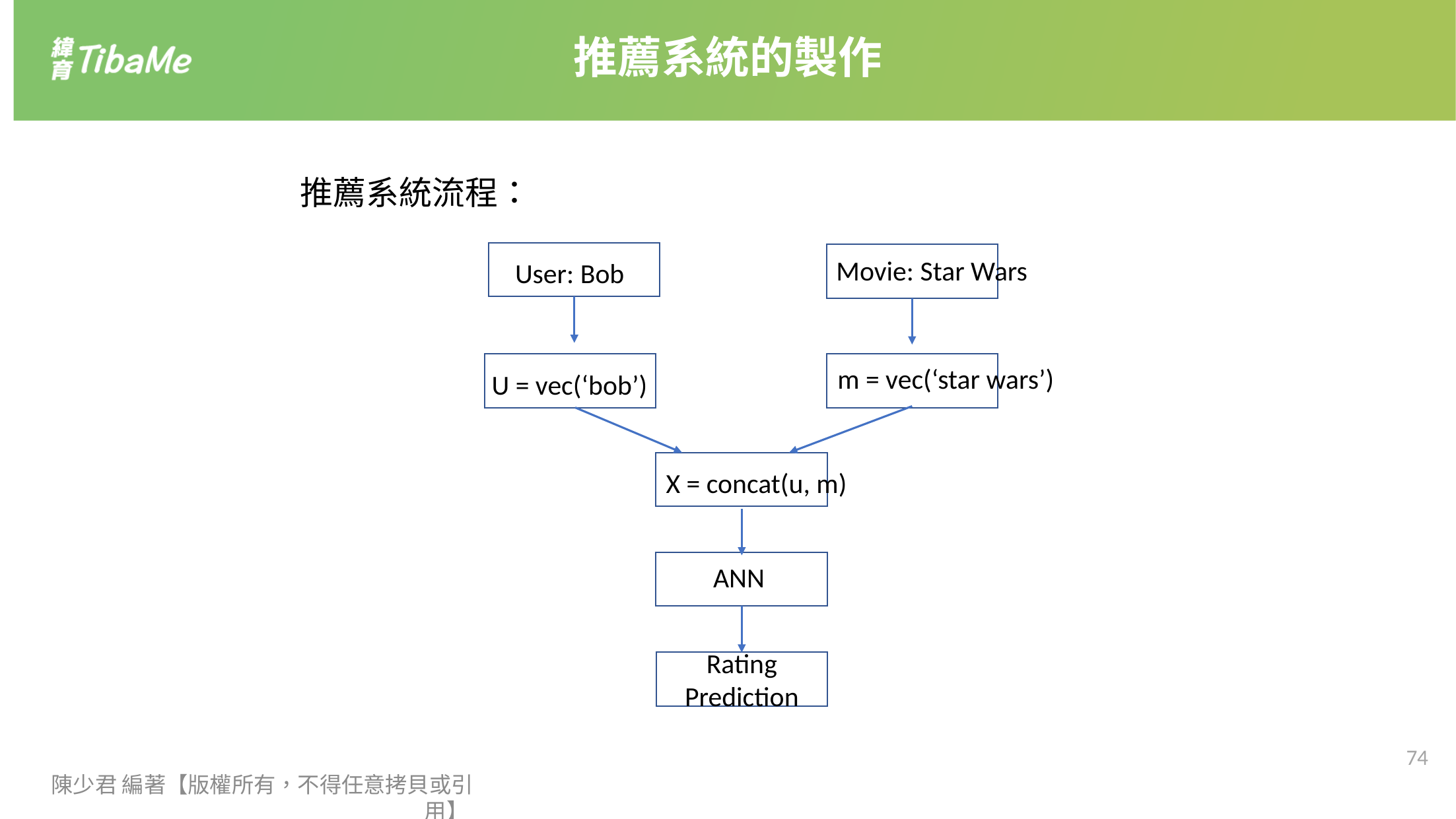

推薦系統的製作
推薦系統流程：

Movie: Star Wars
User: Bob

m = vec(‘star wars’)
U = vec(‘bob’)

X = concat(u, m)

ANN
Rating Prediction